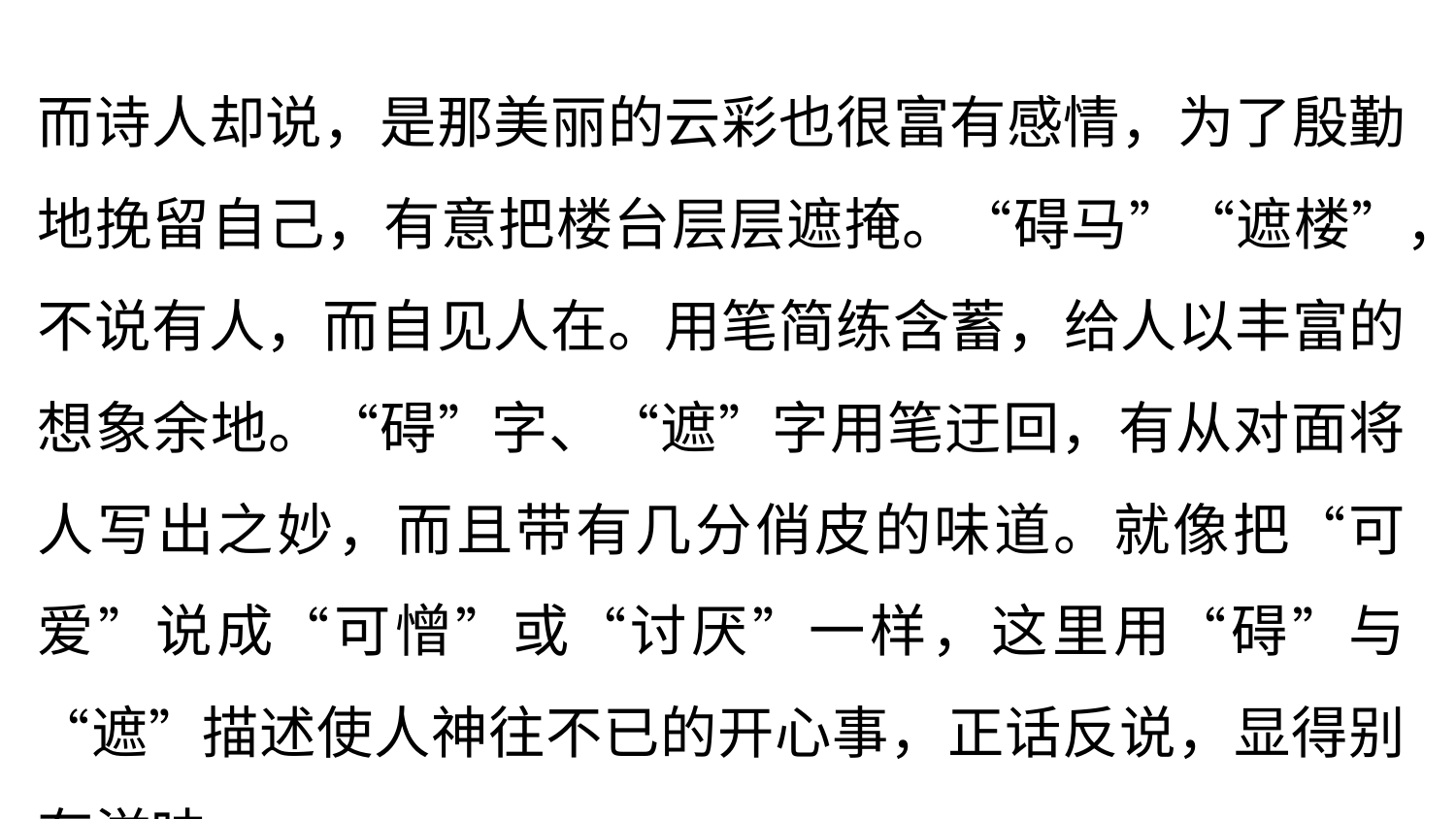

而诗人却说，是那美丽的云彩也很富有感情，为了殷勤地挽留自己，有意把楼台层层遮掩。“碍马”“遮楼”，不说有人，而自见人在。用笔简练含蓄，给人以丰富的想象余地。“碍”字、“遮”字用笔迂回，有从对面将人写出之妙，而且带有几分俏皮的味道。就像把“可爱”说成“可憎”或“讨厌”一样，这里用“碍”与“遮”描述使人神往不已的开心事，正话反说，显得别有滋味。